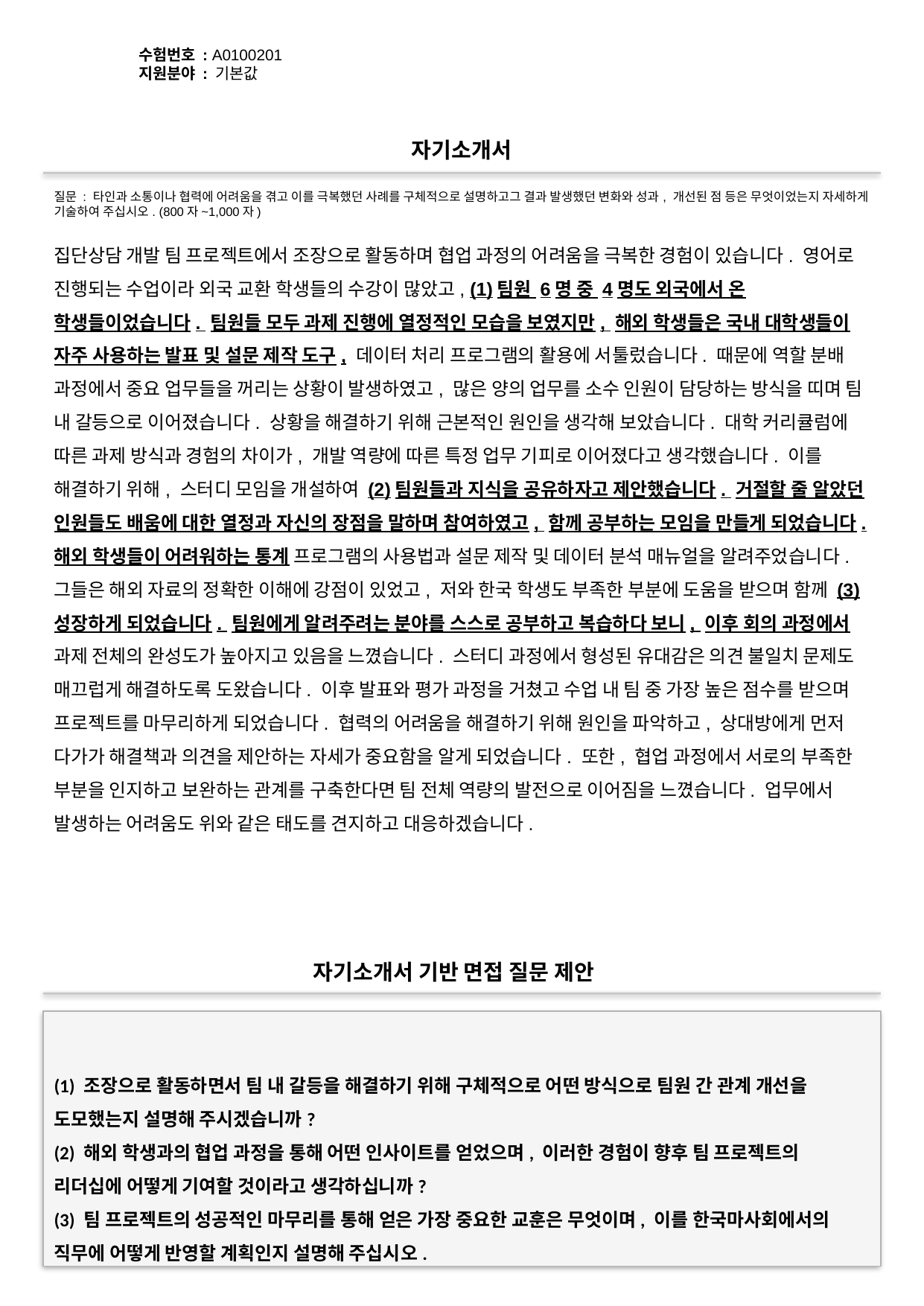

수험번호 : A0100201
지원분야 : 기본값
#

자기소개서

질문 : 타인과 소통이나 협력에 어려움을 겪고 이를 극복했던 사례를 구체적으로 설명하고그 결과 발생했던 변화와 성과, 개선된 점 등은 무엇이었는지 자세하게 기술하여 주십시오. (800자~1,000자)

집단상담 개발 팀 프로젝트에서 조장으로 활동하며 협업 과정의 어려움을 극복한 경험이 있습니다. 영어로 진행되는 수업이라 외국 교환 학생들의 수강이 많았고, (1)팀원 6명 중 4명도 외국에서 온 학생들이었습니다. 팀원들 모두 과제 진행에 열정적인 모습을 보였지만, 해외 학생들은 국내 대학생들이 자주 사용하는 발표 및 설문 제작 도구, 데이터 처리 프로그램의 활용에 서툴렀습니다. 때문에 역할 분배 과정에서 중요 업무들을 꺼리는 상황이 발생하였고, 많은 양의 업무를 소수 인원이 담당하는 방식을 띠며 팀 내 갈등으로 이어졌습니다. 상황을 해결하기 위해 근본적인 원인을 생각해 보았습니다. 대학 커리큘럼에 따른 과제 방식과 경험의 차이가, 개발 역량에 따른 특정 업무 기피로 이어졌다고 생각했습니다. 이를 해결하기 위해, 스터디 모임을 개설하여 (2)팀원들과 지식을 공유하자고 제안했습니다. 거절할 줄 알았던 인원들도 배움에 대한 열정과 자신의 장점을 말하며 참여하였고, 함께 공부하는 모임을 만들게 되었습니다. 해외 학생들이 어려워하는 통계 프로그램의 사용법과 설문 제작 및 데이터 분석 매뉴얼을 알려주었습니다. 그들은 해외 자료의 정확한 이해에 강점이 있었고, 저와 한국 학생도 부족한 부분에 도움을 받으며 함께 (3)성장하게 되었습니다. 팀원에게 알려주려는 분야를 스스로 공부하고 복습하다 보니, 이후 회의 과정에서 과제 전체의 완성도가 높아지고 있음을 느꼈습니다. 스터디 과정에서 형성된 유대감은 의견 불일치 문제도 매끄럽게 해결하도록 도왔습니다. 이후 발표와 평가 과정을 거쳤고 수업 내 팀 중 가장 높은 점수를 받으며 프로젝트를 마무리하게 되었습니다. 협력의 어려움을 해결하기 위해 원인을 파악하고, 상대방에게 먼저 다가가 해결책과 의견을 제안하는 자세가 중요함을 알게 되었습니다. 또한, 협업 과정에서 서로의 부족한 부분을 인지하고 보완하는 관계를 구축한다면 팀 전체 역량의 발전으로 이어짐을 느꼈습니다. 업무에서 발생하는 어려움도 위와 같은 태도를 견지하고 대응하겠습니다.

자기소개서 기반 면접 질문 제안

(1) 조장으로 활동하면서 팀 내 갈등을 해결하기 위해 구체적으로 어떤 방식으로 팀원 간 관계 개선을 도모했는지 설명해 주시겠습니까?
(2) 해외 학생과의 협업 과정을 통해 어떤 인사이트를 얻었으며, 이러한 경험이 향후 팀 프로젝트의 리더십에 어떻게 기여할 것이라고 생각하십니까?
(3) 팀 프로젝트의 성공적인 마무리를 통해 얻은 가장 중요한 교훈은 무엇이며, 이를 한국마사회에서의 직무에 어떻게 반영할 계획인지 설명해 주십시오.